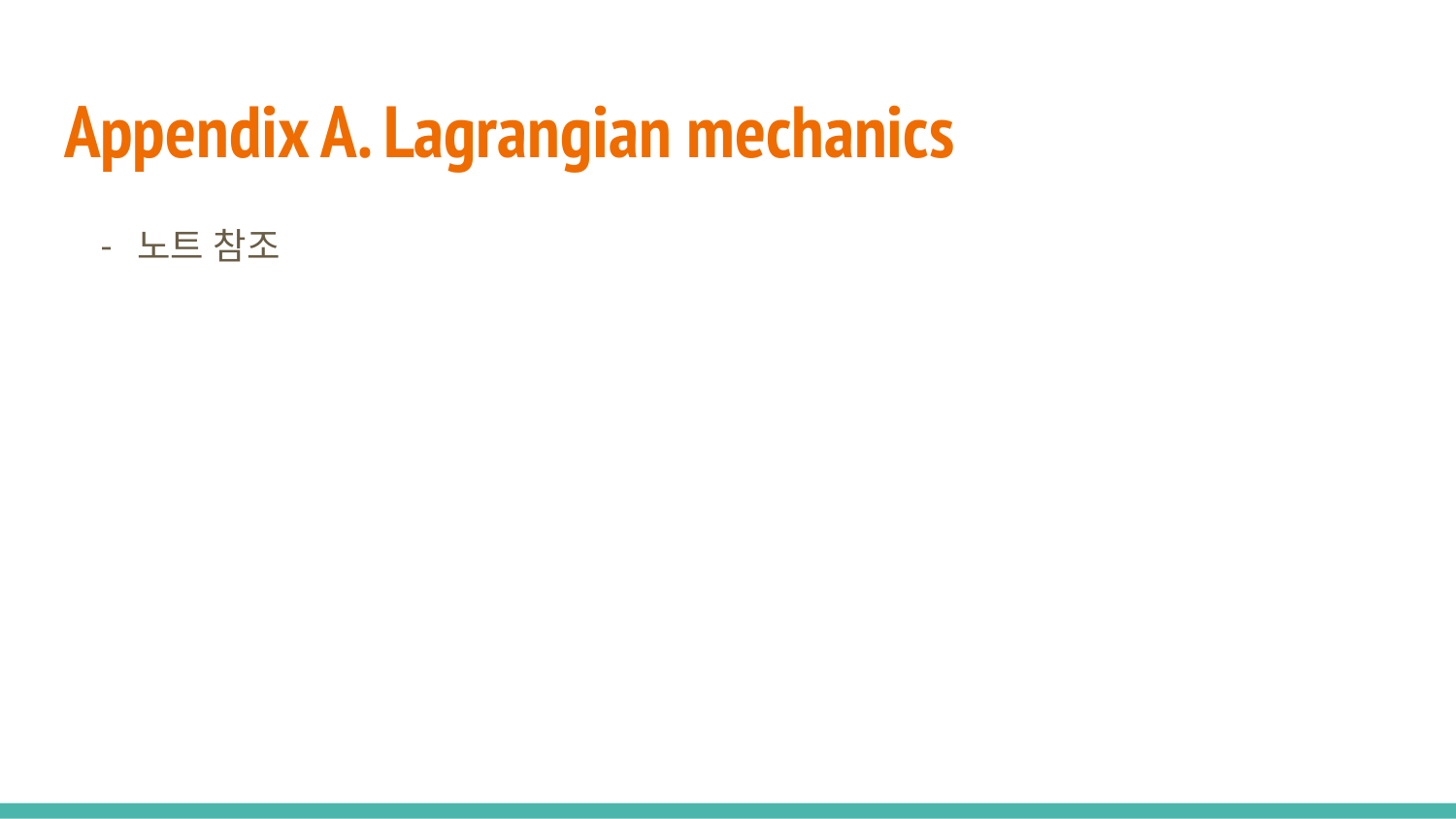

# Appendix A. Lagrangian mechanics
노트 참조